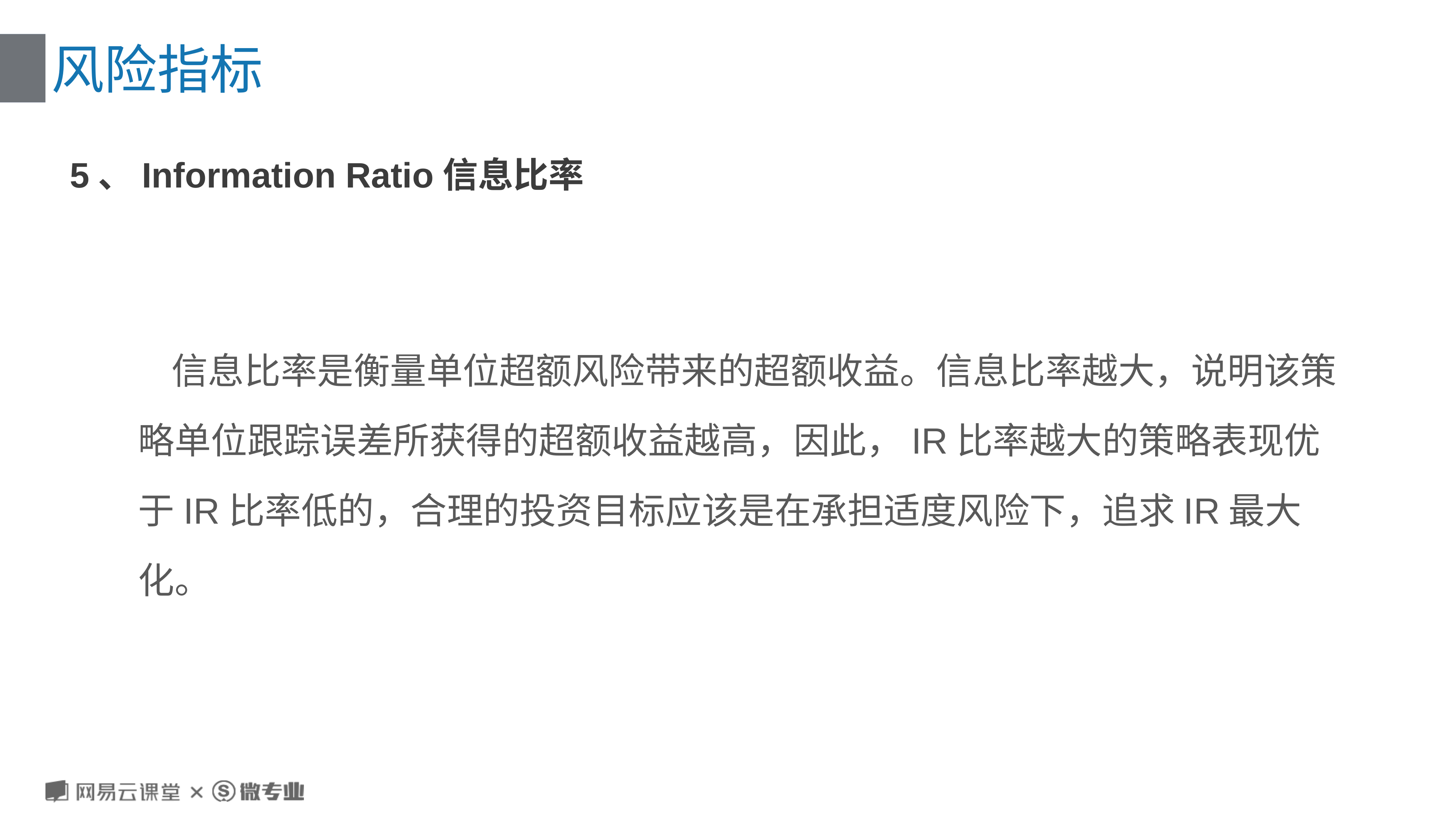

# 风险指标
5、Information Ratio信息比率
   信息比率是衡量单位超额风险带来的超额收益。信息比率越大，说明该策略单位跟踪误差所获得的超额收益越高，因此，IR比率越大的策略表现优于IR比率低的，合理的投资目标应该是在承担适度风险下，追求IR最大化。